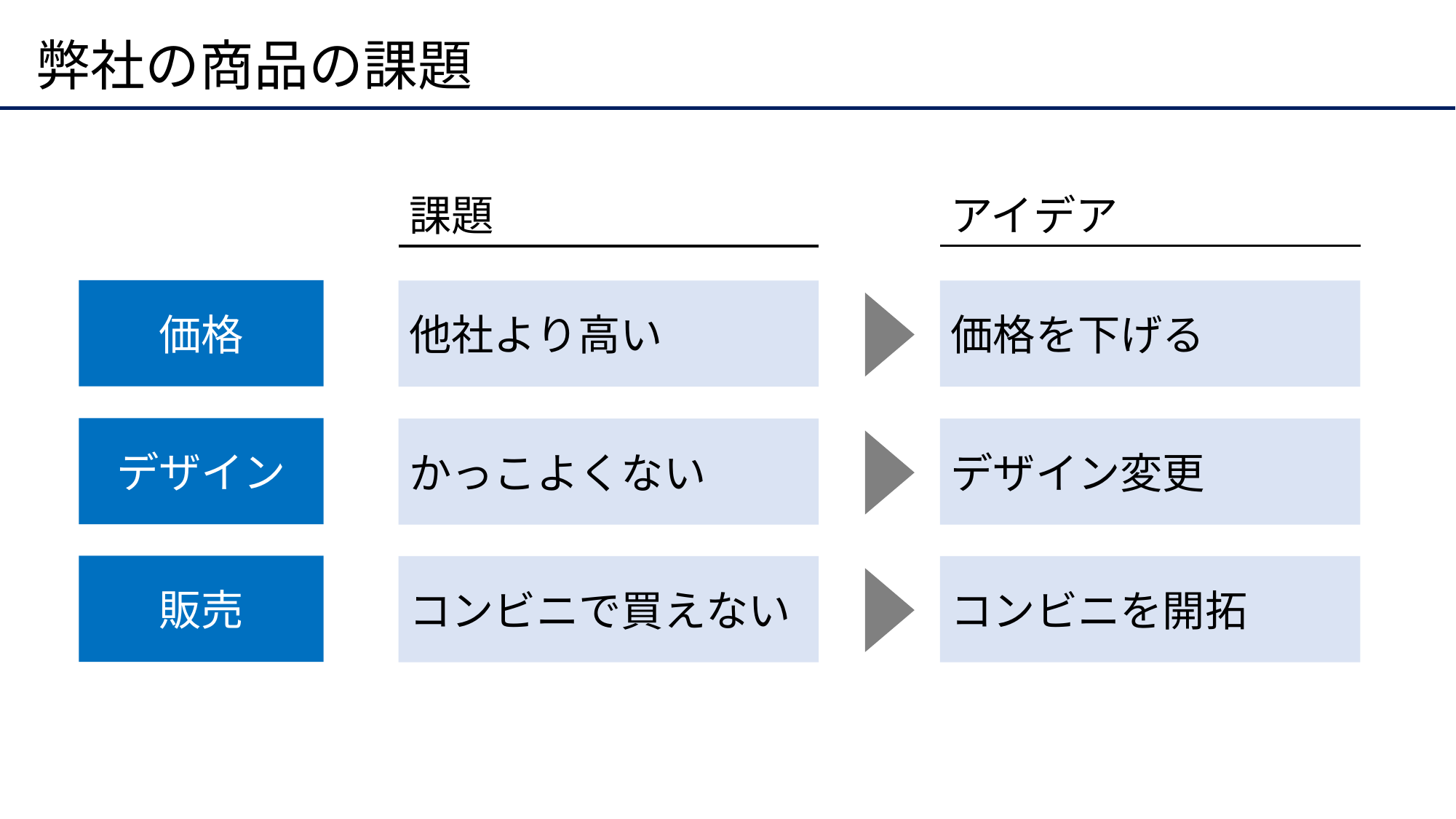

# 弊社の商品の課題
アイデア
課題
価格
他社より高い
価格を下げる

デザイン
かっこよくない
デザイン変更

販売
コンビニで買えない
コンビニを開拓